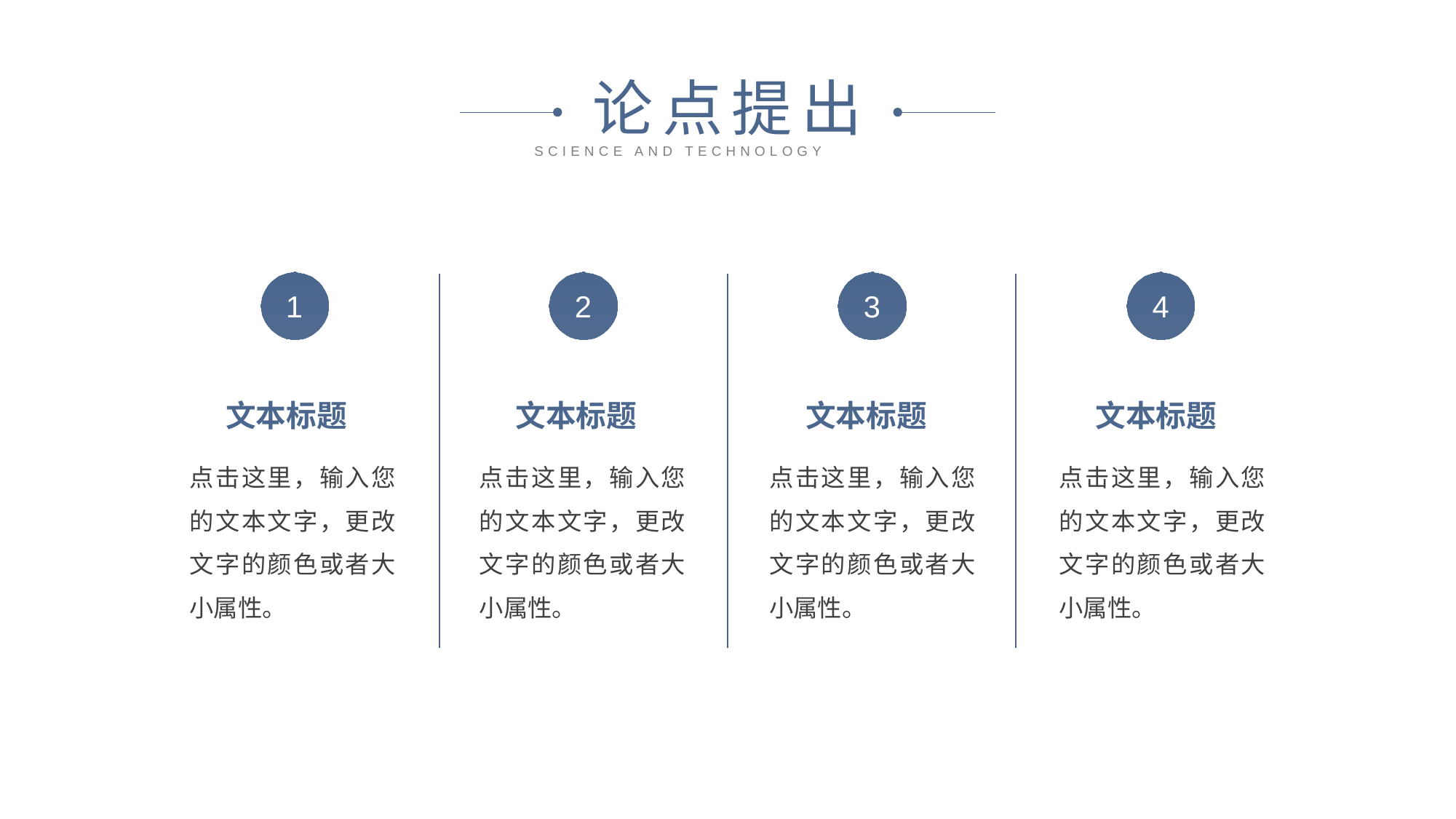

论点提出
SCIENCE AND TECHNOLOGY
1
2
3
4
文本标题
点击这里，输入您的文本文字，更改文字的颜色或者大小属性。
文本标题
点击这里，输入您的文本文字，更改文字的颜色或者大小属性。
文本标题
点击这里，输入您的文本文字，更改文字的颜色或者大小属性。
文本标题
点击这里，输入您的文本文字，更改文字的颜色或者大小属性。